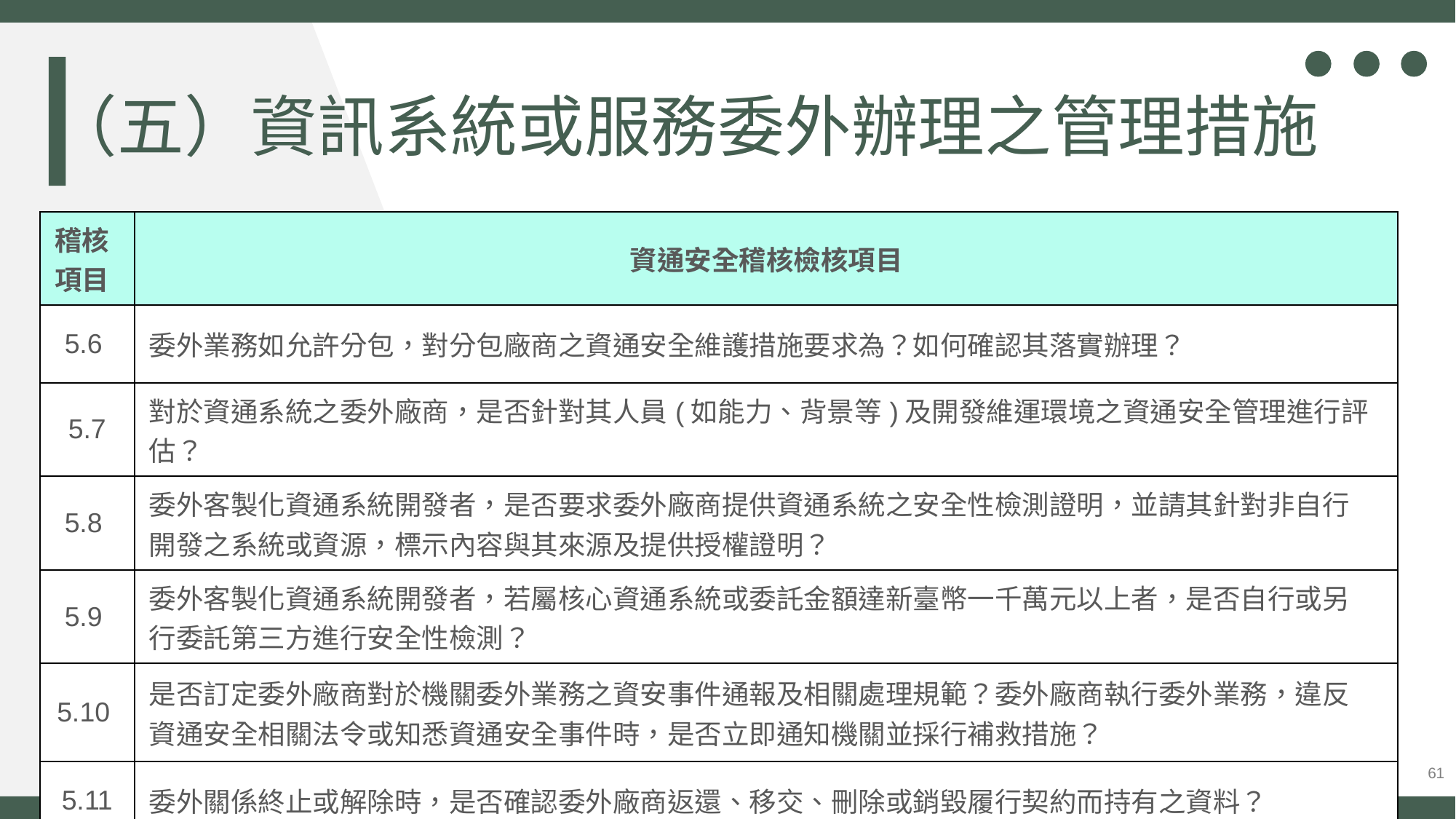

（五）資訊系統或服務委外辦理之管理措施
| 稽核項目 | 資通安全稽核檢核項目 |
| --- | --- |
| 5.6 | 委外業務如允許分包，對分包廠商之資通安全維護措施要求為？如何確認其落實辦理？ |
| 5.7 | 對於資通系統之委外廠商，是否針對其人員(如能力、背景等)及開發維運環境之資通安全管理進行評估？ |
| 5.8 | 委外客製化資通系統開發者，是否要求委外廠商提供資通系統之安全性檢測證明，並請其針對非自行 開發之系統或資源，標示內容與其來源及提供授權證明？ |
| 5.9 | 委外客製化資通系統開發者，若屬核心資通系統或委託金額達新臺幣一千萬元以上者，是否自行或另 行委託第三方進行安全性檢測？ |
| 5.10 | 是否訂定委外廠商對於機關委外業務之資安事件通報及相關處理規範？委外廠商執行委外業務，違反 資通安全相關法令或知悉資通安全事件時，是否立即通知機關並採行補救措施？ |
| 5.11 | 委外關係終止或解除時，是否確認委外廠商返還、移交、刪除或銷毀履行契約而持有之資料？ |
61